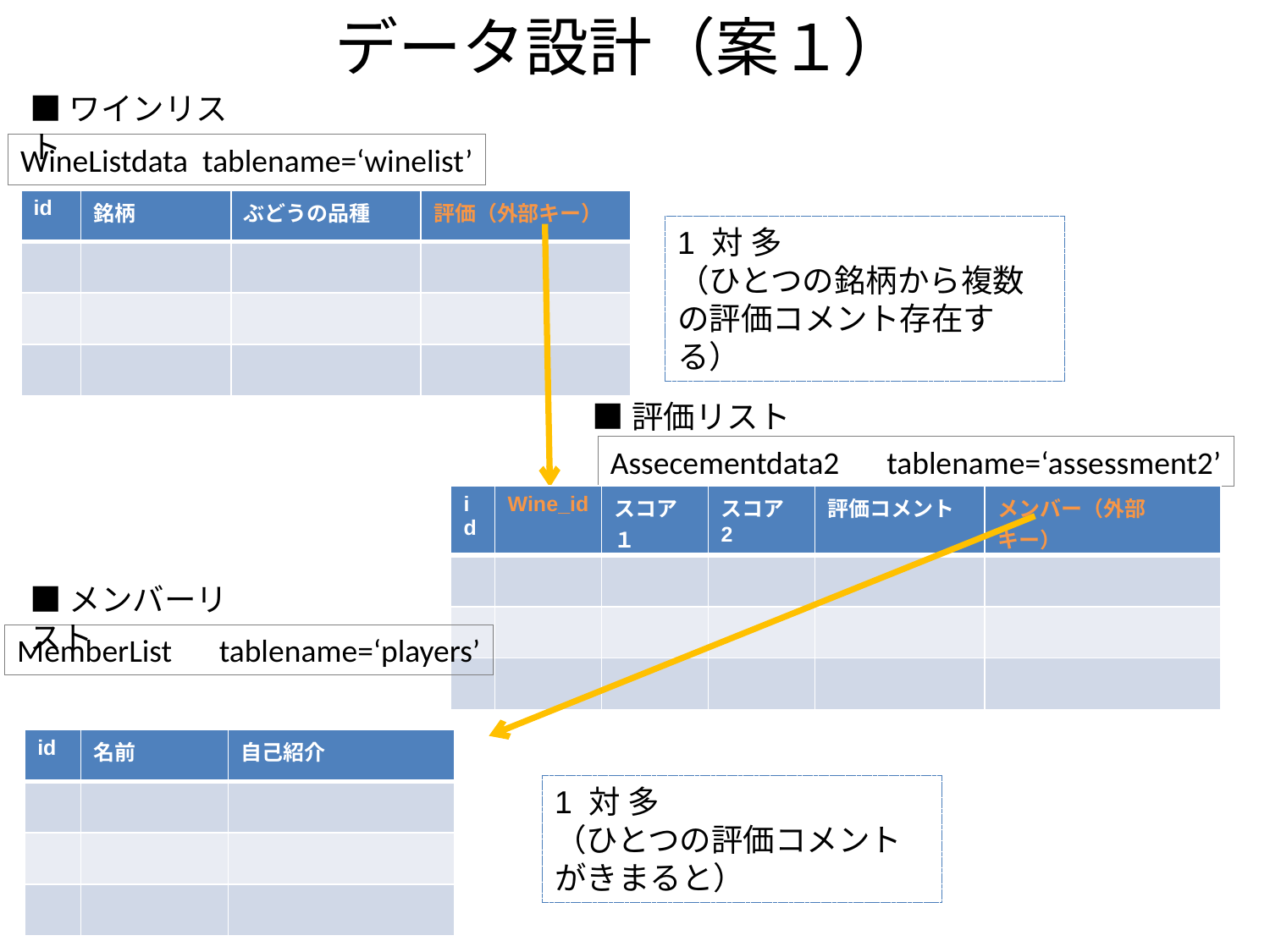

# データ設計（案１）
■ワインリスト
WineListdata  tablename=‘winelist’
| id | 銘柄 | ぶどうの品種 | 評価（外部キー） |
| --- | --- | --- | --- |
|  |  |  |  |
|  |  |  |  |
|  |  |  |  |
1 対 多
（ひとつの銘柄から複数の評価コメント存在する）
■評価リスト
Assecementdata2　tablename=‘assessment2’
| id | Wine\_id | スコア１ | スコア2 | 評価コメント | メンバー（外部キー） |
| --- | --- | --- | --- | --- | --- |
|  |  |  |  |  |  |
|  |  |  |  |  |  |
|  |  |  |  |  |  |
■メンバーリスト
MemberList　tablename=‘players’
| id | 名前 | 自己紹介 |
| --- | --- | --- |
|  |  |  |
|  |  |  |
|  |  |  |
1 対 多
（ひとつの評価コメントがきまると）